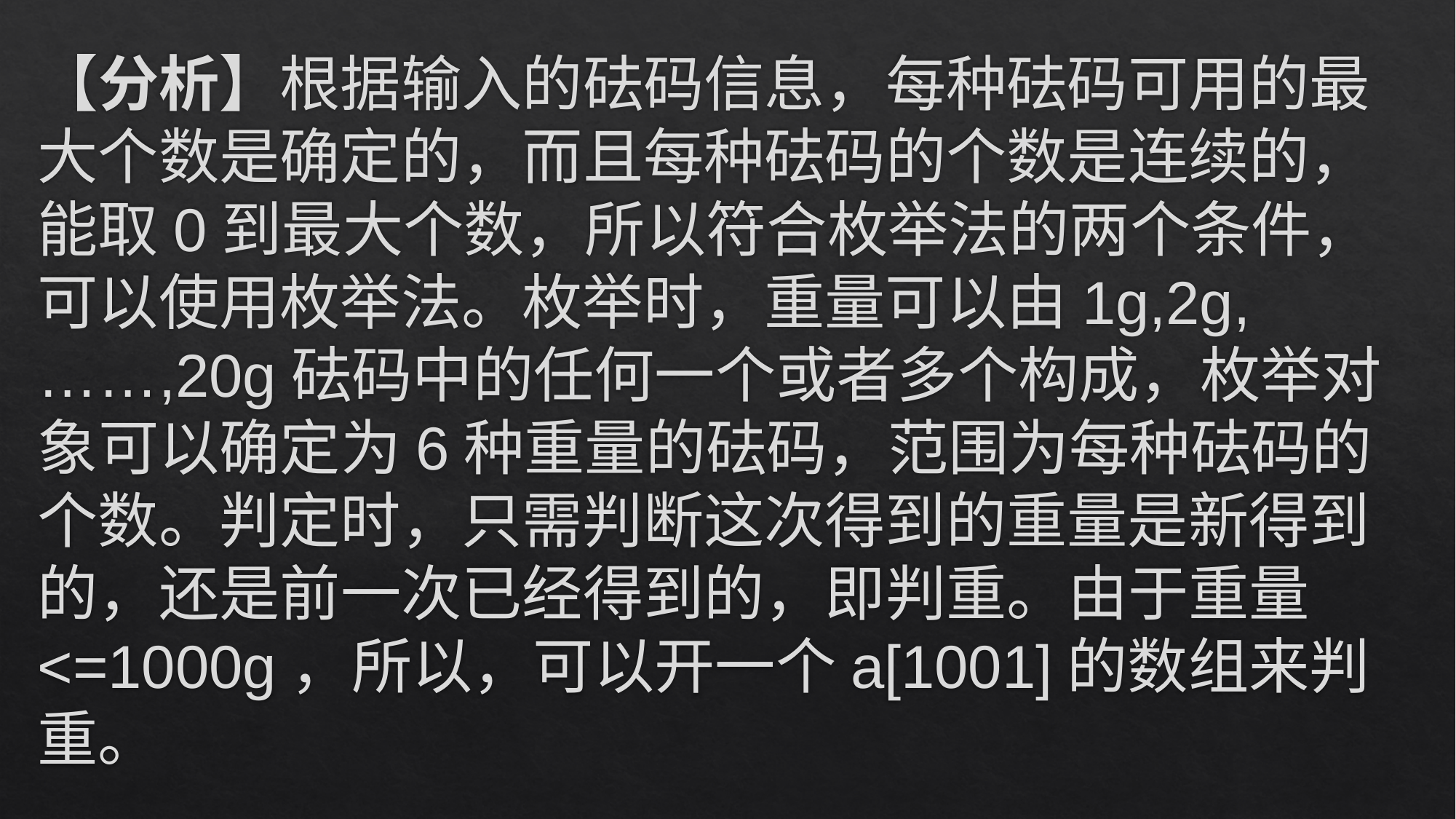

# 【分析】根据输入的砝码信息，每种砝码可用的最大个数是确定的，而且每种砝码的个数是连续的，能取0到最大个数，所以符合枚举法的两个条件，可以使用枚举法。枚举时，重量可以由1g,2g,……,20g砝码中的任何一个或者多个构成，枚举对象可以确定为6种重量的砝码，范围为每种砝码的个数。判定时，只需判断这次得到的重量是新得到的，还是前一次已经得到的，即判重。由于重量<=1000g，所以，可以开一个a[1001]的数组来判重。